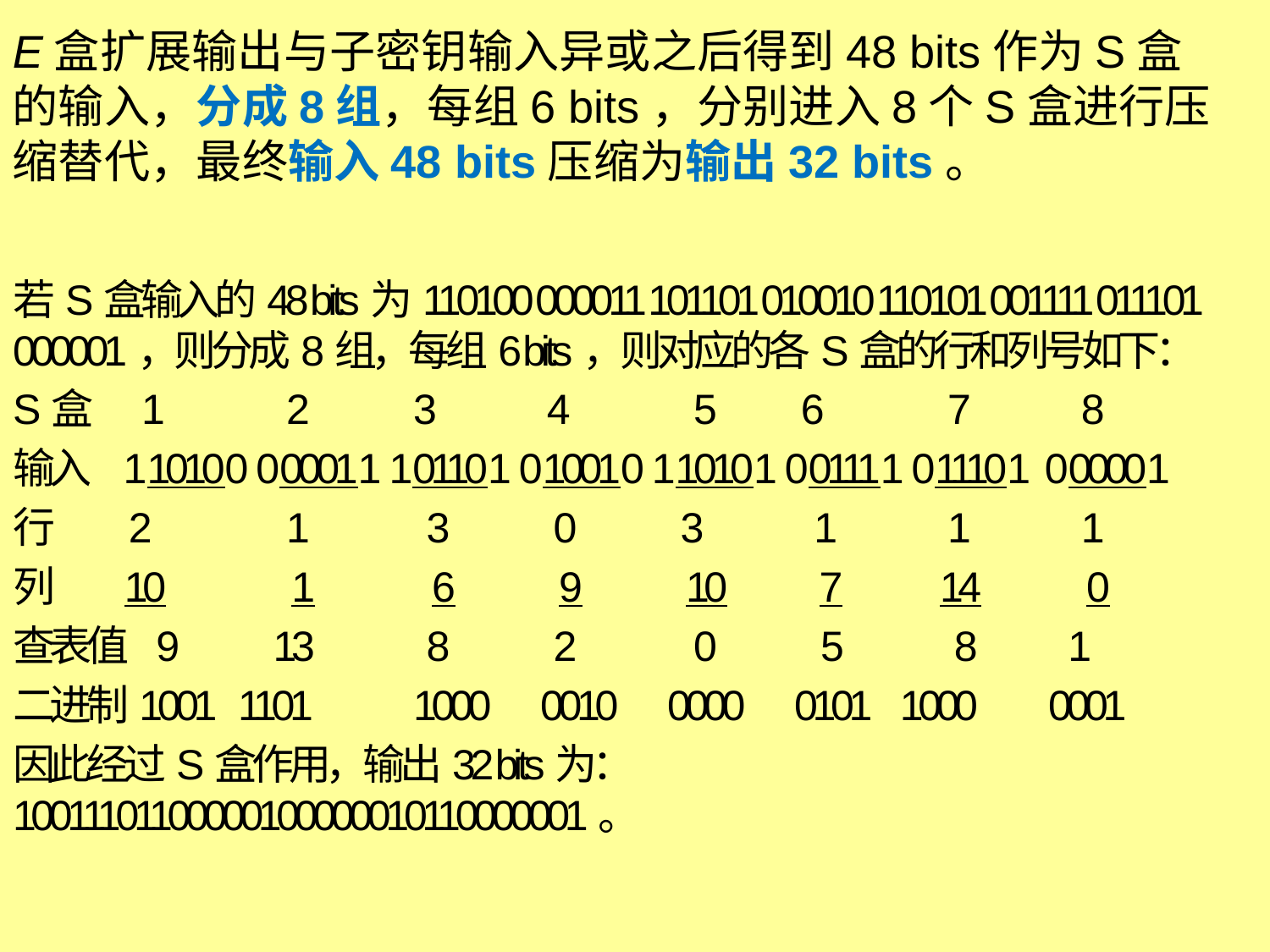

E盒扩展输出与子密钥输入异或之后得到48 bits作为S盒的输入，分成8组，每组6 bits，分别进入8个S盒进行压缩替代，最终输入48 bits压缩为输出32 bits。

若S盒输入的48 bits为110100 000011 101101 010010 110101 001111 011101 000001，则分成8组，每组6 bits，则对应的各S盒的行和列号如下：
S盒         1       	   2   	   3  	    4  	       5 	    6 	       7	        8
输入     110100  000011  101101  010010  110101  001111  011101   000001
行               2          	   1	     3	     0   	     3   	      1	       1	        1
列              10  	   1        	     6 	     9 	     10 	      7  	     14  	        0
查表值    9     	 13	     8      	     2	       0	       5	        8 	      1
二进制1001    1101 	   1000 	   0010 	   0000 	   0101     1000 	   0001
因此经过S盒作用，输出32 bits为：10011101100000100000010110000001。